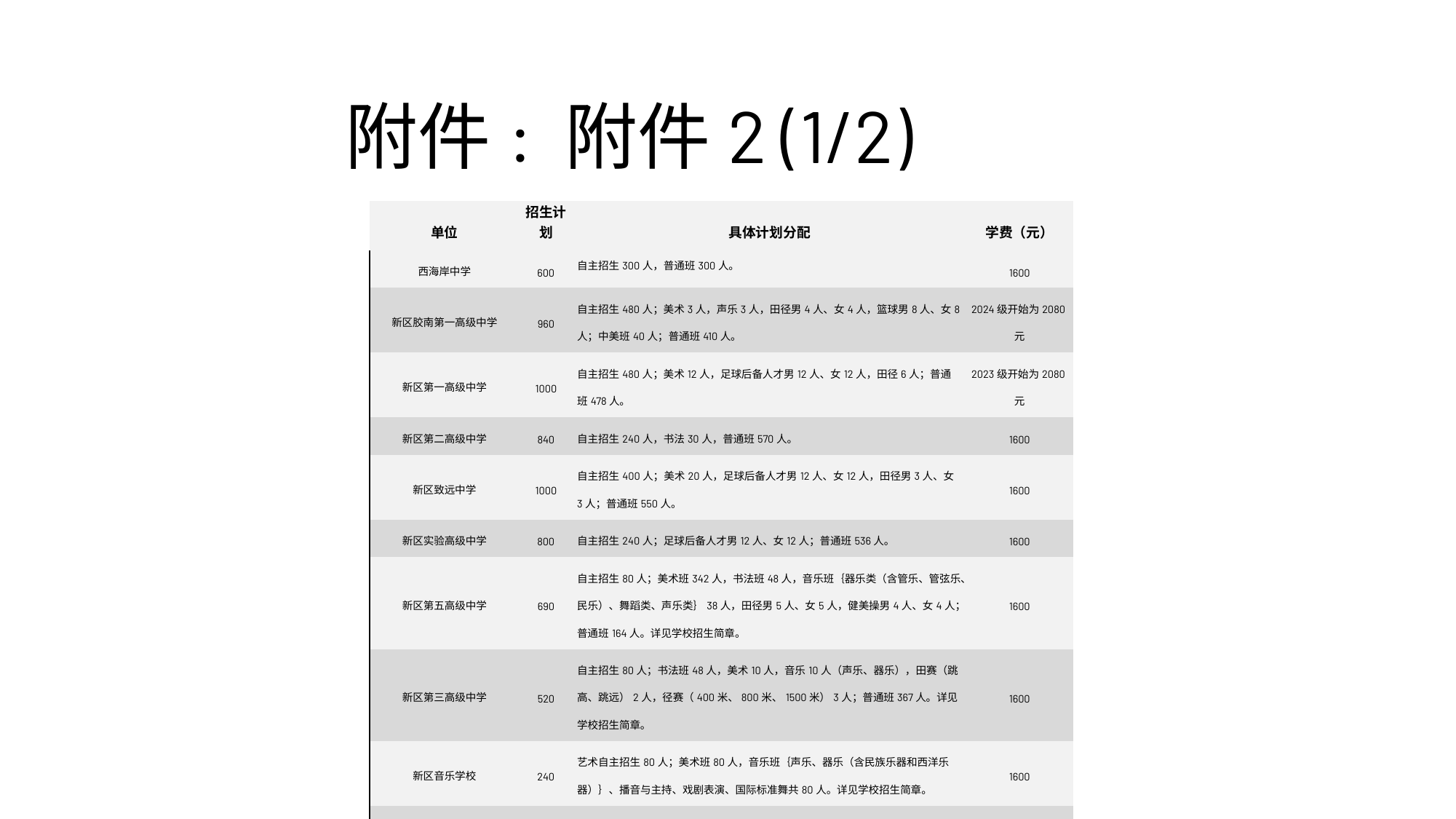

# 附件: 附件2 (1/2)
| 单位 | 招生计划 | 具体计划分配 | 学费（元） |
| --- | --- | --- | --- |
| 西海岸中学 | 600 | 自主招生300人，普通班300人。 | 1600 |
| 新区胶南第一高级中学 | 960 | 自主招生480人；美术3人，声乐3人，田径男4人、女4人，篮球男8人、女8人；中美班40人；普通班410人。 | 2024级开始为2080元 |
| 新区第一高级中学 | 1000 | 自主招生480人；美术12人，足球后备人才男12人、女12人，田径6人；普通班478人。 | 2023级开始为2080元 |
| 新区第二高级中学 | 840 | 自主招生240人，书法30人，普通班570人。 | 1600 |
| 新区致远中学 | 1000 | 自主招生400人；美术20人，足球后备人才男12人、女12人，田径男3人、女3人；普通班550人。 | 1600 |
| 新区实验高级中学 | 800 | 自主招生240人；足球后备人才男12人、女12人；普通班536人。 | 1600 |
| 新区第五高级中学 | 690 | 自主招生80人；美术班342人，书法班48人，音乐班｛器乐类（含管乐、管弦乐、民乐）、舞蹈类、声乐类｝38人，田径男5人、女5人，健美操男4人、女4人；普通班164人。详见学校招生简章。 | 1600 |
| 新区第三高级中学 | 520 | 自主招生80人；书法班48人，美术10人，音乐10人（声乐、器乐），田赛（跳高、跳远）2人，径赛（400米、800米、1500米）3人；普通班367人。详见学校招生简章。 | 1600 |
| 新区音乐学校 | 240 | 艺术自主招生80人；美术班80人，音乐班｛声乐、器乐（含民族乐器和西洋乐器）｝、播音与主持、戏剧表演、国际标准舞共80人。详见学校招生简章。 | 1600 |
| 新区第九高级中学 | 800 | 自主招生240人；美术班40人，书法班40人；普通班480人。 | 1600 |
| 新区中德应用技术学校 | 500 | 综合高中实验班500人。 | 1600 |
| 新区职业中等专业学校 | 800 | 综合高中实验班800人。 | 1600 |
| 新区高级职业技术学校 | 500 | 综合高中实验班500人。 | 1600 |